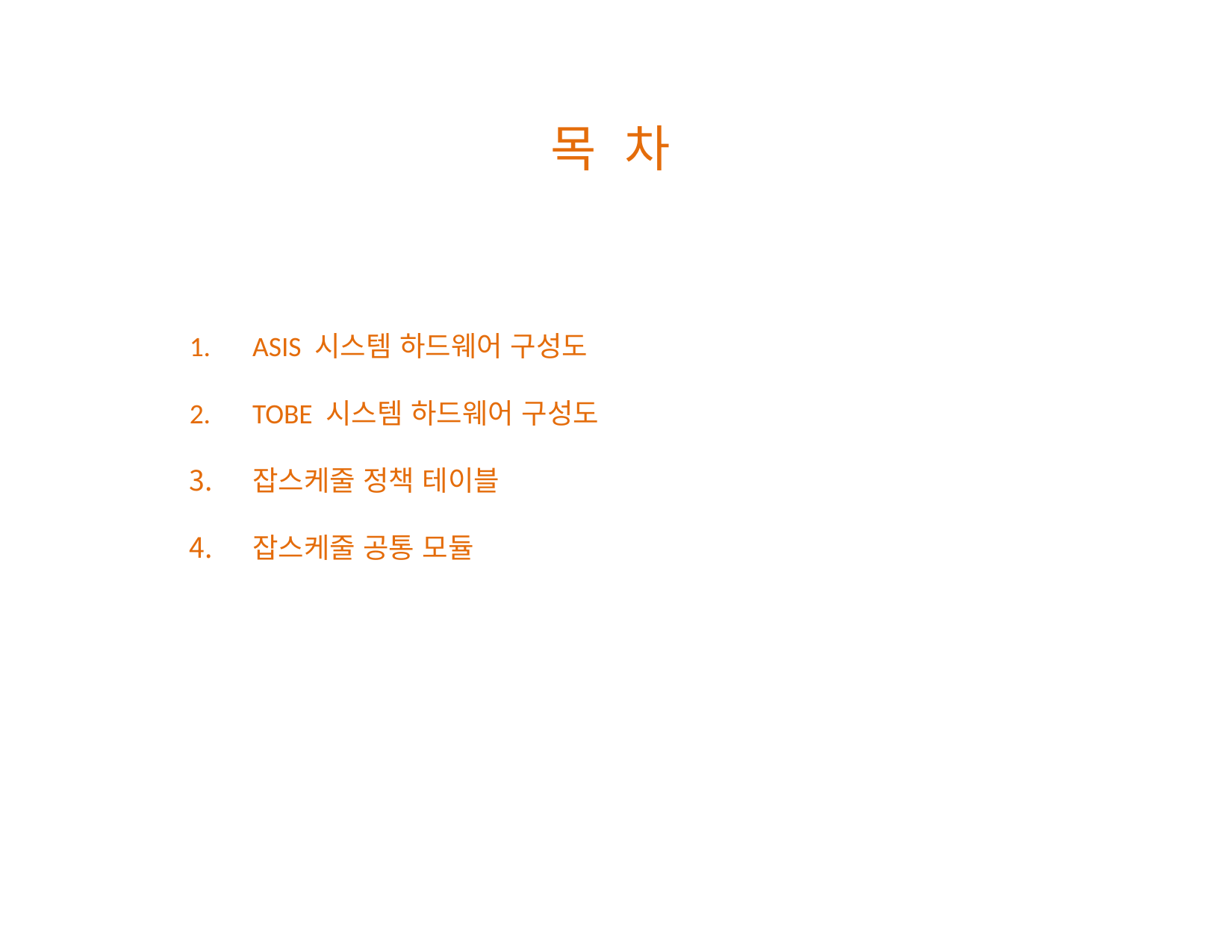

목  차
ASIS 시스템 하드웨어 구성도
TOBE 시스템 하드웨어 구성도
잡스케줄 정책 테이블
잡스케줄 공통 모듈